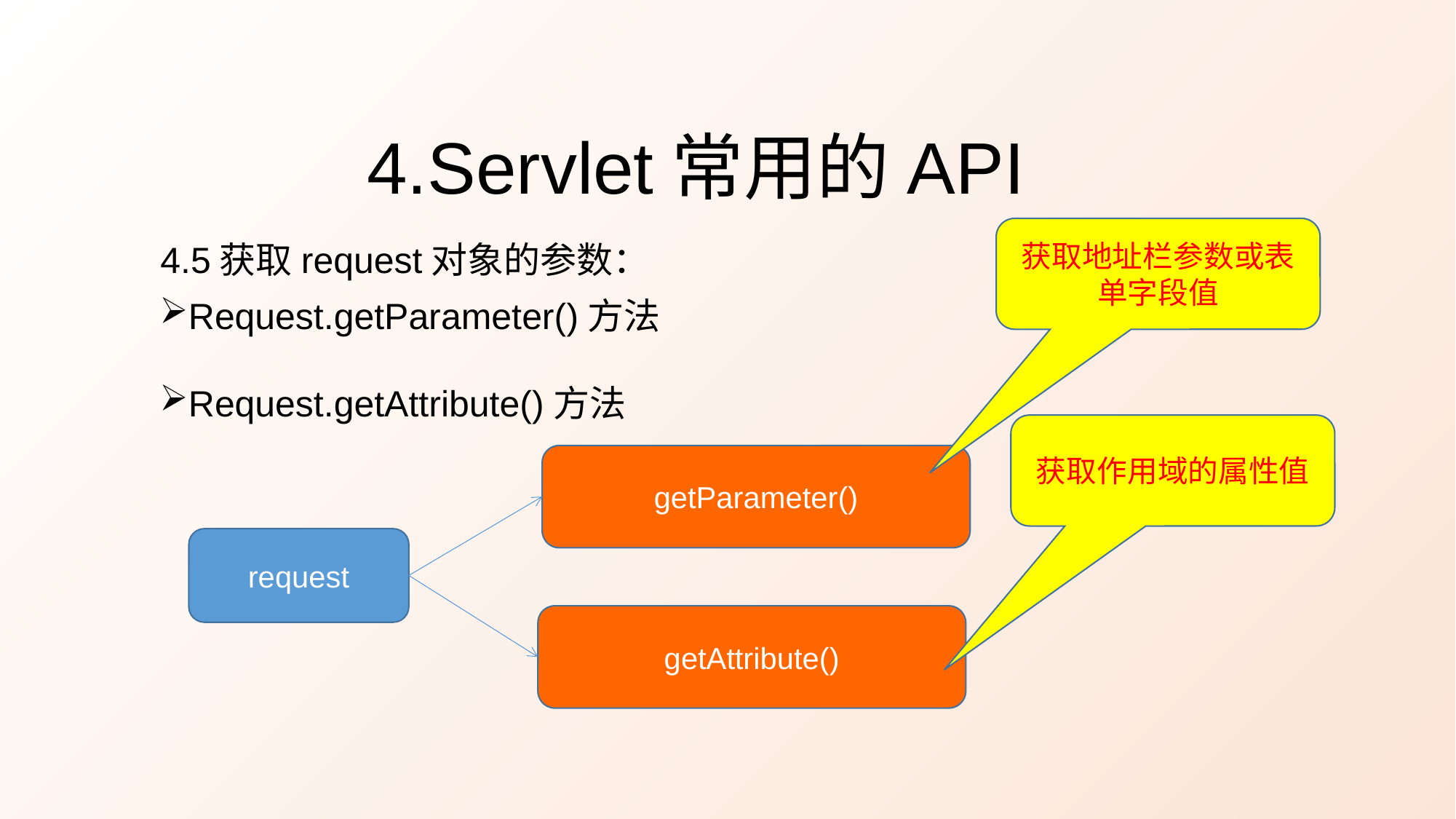

4.Servlet常用的API
获取地址栏参数或表单字段值
4.5获取request对象的参数：
Request.getParameter()方法

Request.getAttribute()方法
获取作用域的属性值
getParameter()
request
getAttribute()